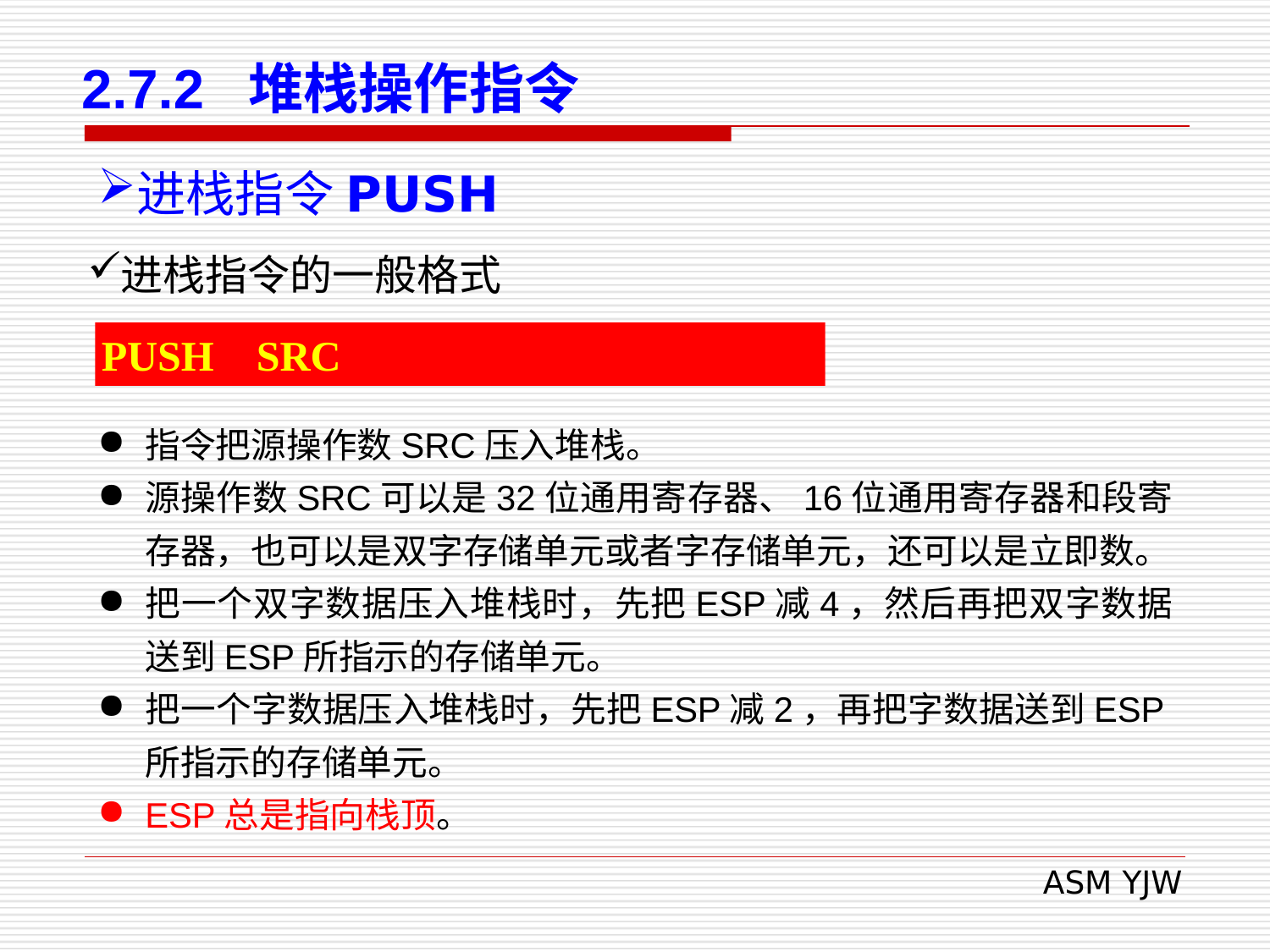

# 2.7.2  堆栈操作指令
进栈指令PUSH
进栈指令的一般格式
PUSH    SRC
指令把源操作数SRC压入堆栈。
源操作数SRC可以是32位通用寄存器、16位通用寄存器和段寄存器，也可以是双字存储单元或者字存储单元，还可以是立即数。
把一个双字数据压入堆栈时，先把ESP减4，然后再把双字数据送到ESP所指示的存储单元。
把一个字数据压入堆栈时，先把ESP减2，再把字数据送到ESP所指示的存储单元。
ESP总是指向栈顶。